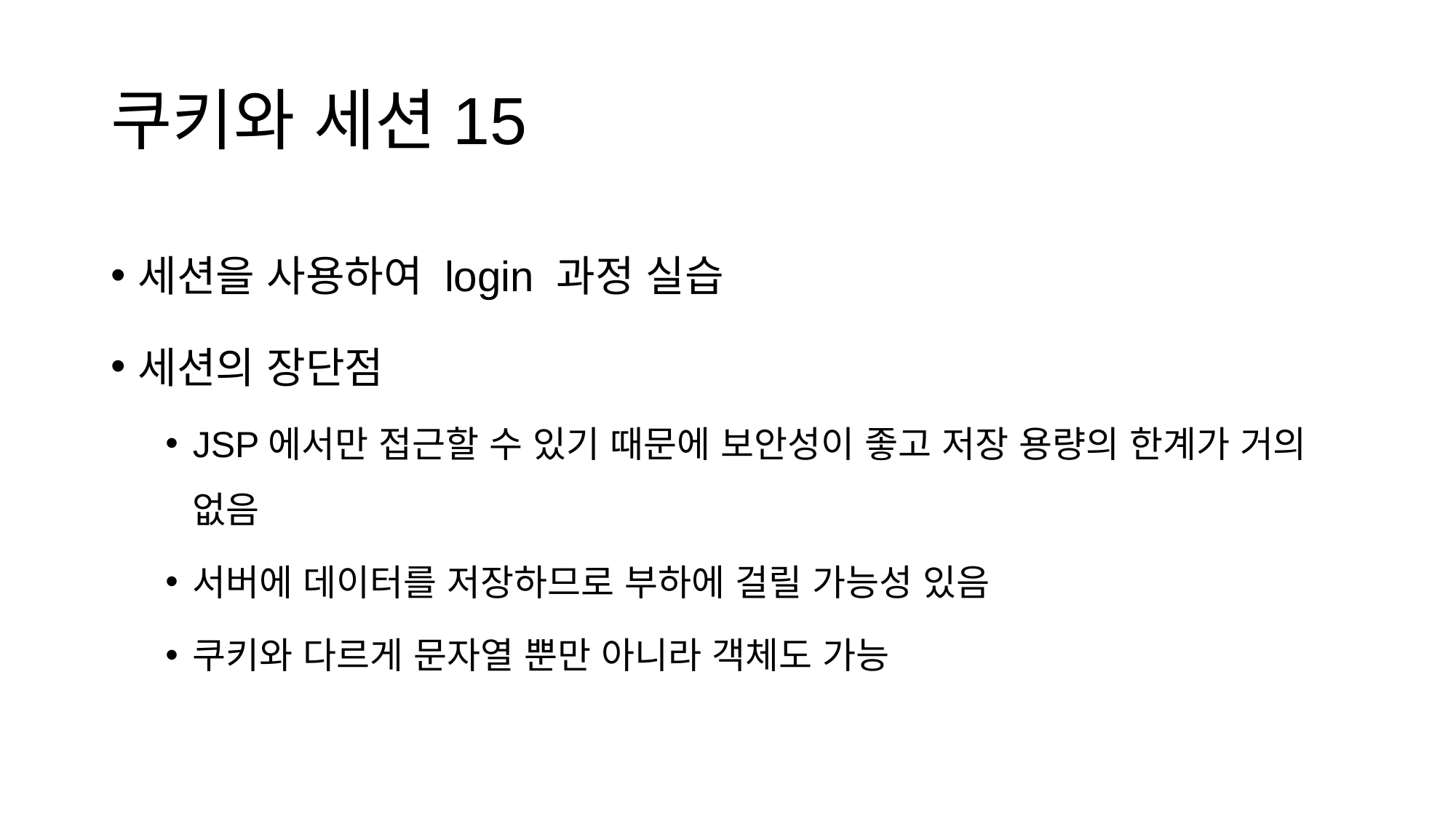

# 쿠키와 세션15
세션을 사용하여 login 과정 실습
세션의 장단점
JSP에서만 접근할 수 있기 때문에 보안성이 좋고 저장 용량의 한계가 거의 없음
서버에 데이터를 저장하므로 부하에 걸릴 가능성 있음
쿠키와 다르게 문자열 뿐만 아니라 객체도 가능